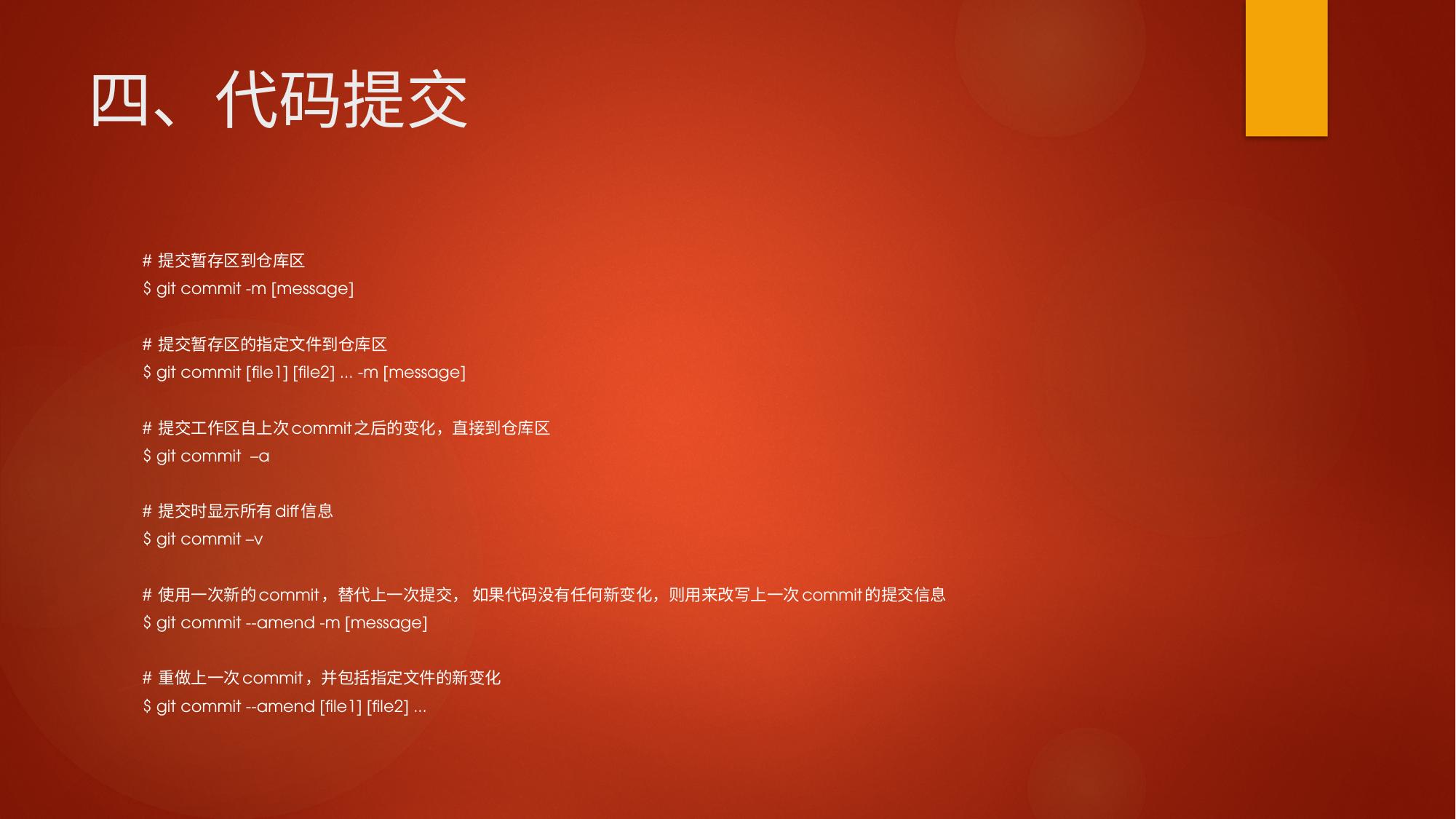

# 四、代码提交
# 提交暂存区到仓库区
$ git commit -m [message]

# 提交暂存区的指定文件到仓库区
$ git commit [file1] [file2] ... -m [message]

# 提交工作区自上次commit之后的变化，直接到仓库区
$ git commit  –a

# 提交时显示所有diff信息
$ git commit –v

# 使用一次新的commit，替代上一次提交， 如果代码没有任何新变化，则用来改写上一次commit的提交信息
$ git commit --amend -m [message]

# 重做上一次commit，并包括指定文件的新变化
$ git commit --amend [file1] [file2] ...